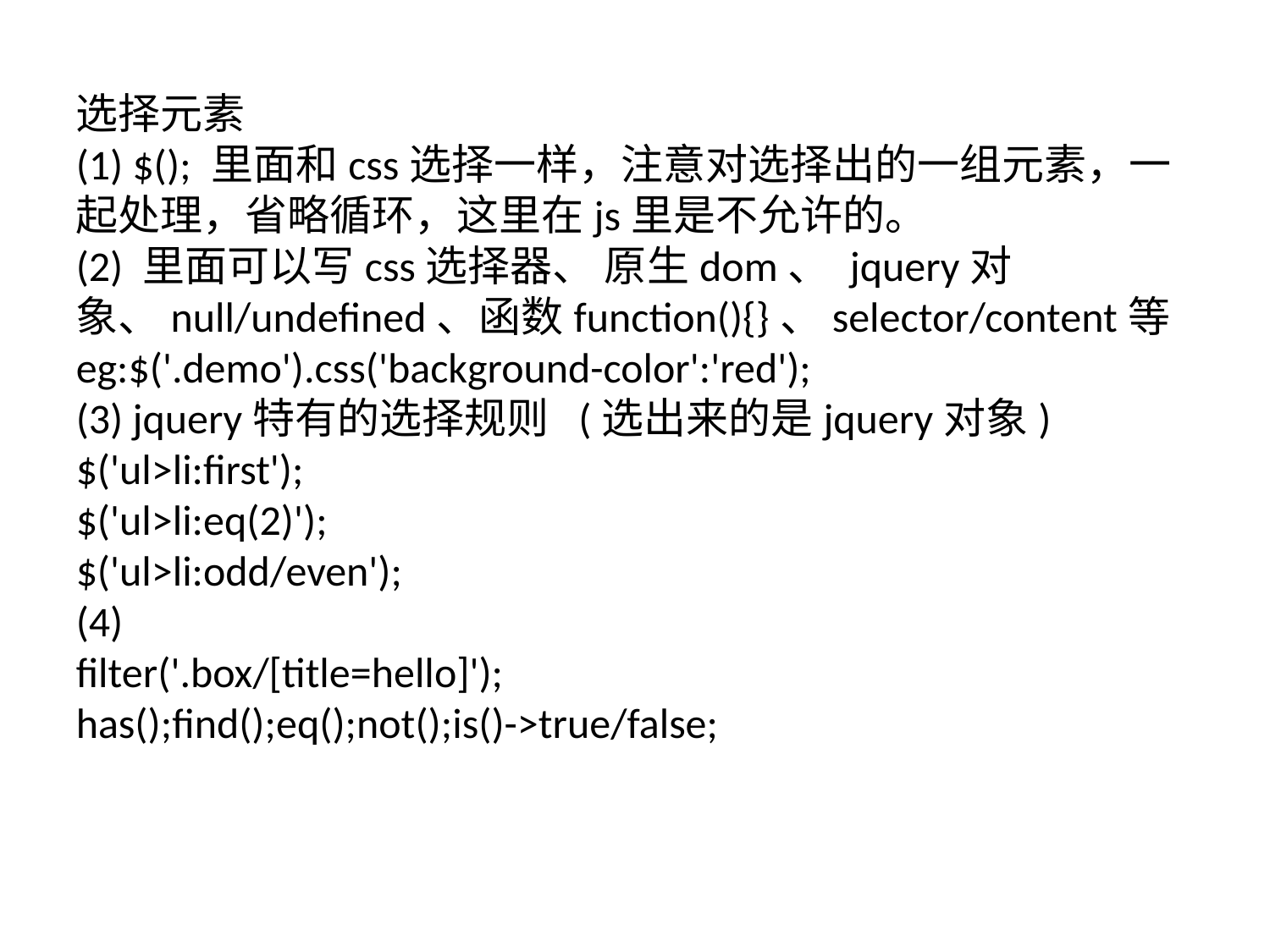

# Title
选择元素
(1) $(); 里面和css选择一样，注意对选择出的一组元素，一起处理，省略循环，这里在js里是不允许的。
(2) 里面可以写css选择器、 原生dom、 jquery对象、null/undefined、函数function(){}、selector/content等
eg:$('.demo').css('background-color':'red');
(3) jquery特有的选择规则  (选出来的是jquery对象)
$('ul>li:first');
$('ul>li:eq(2)');
$('ul>li:odd/even');
(4)
filter('.box/[title=hello]');
has();find();eq();not();is()->true/false;